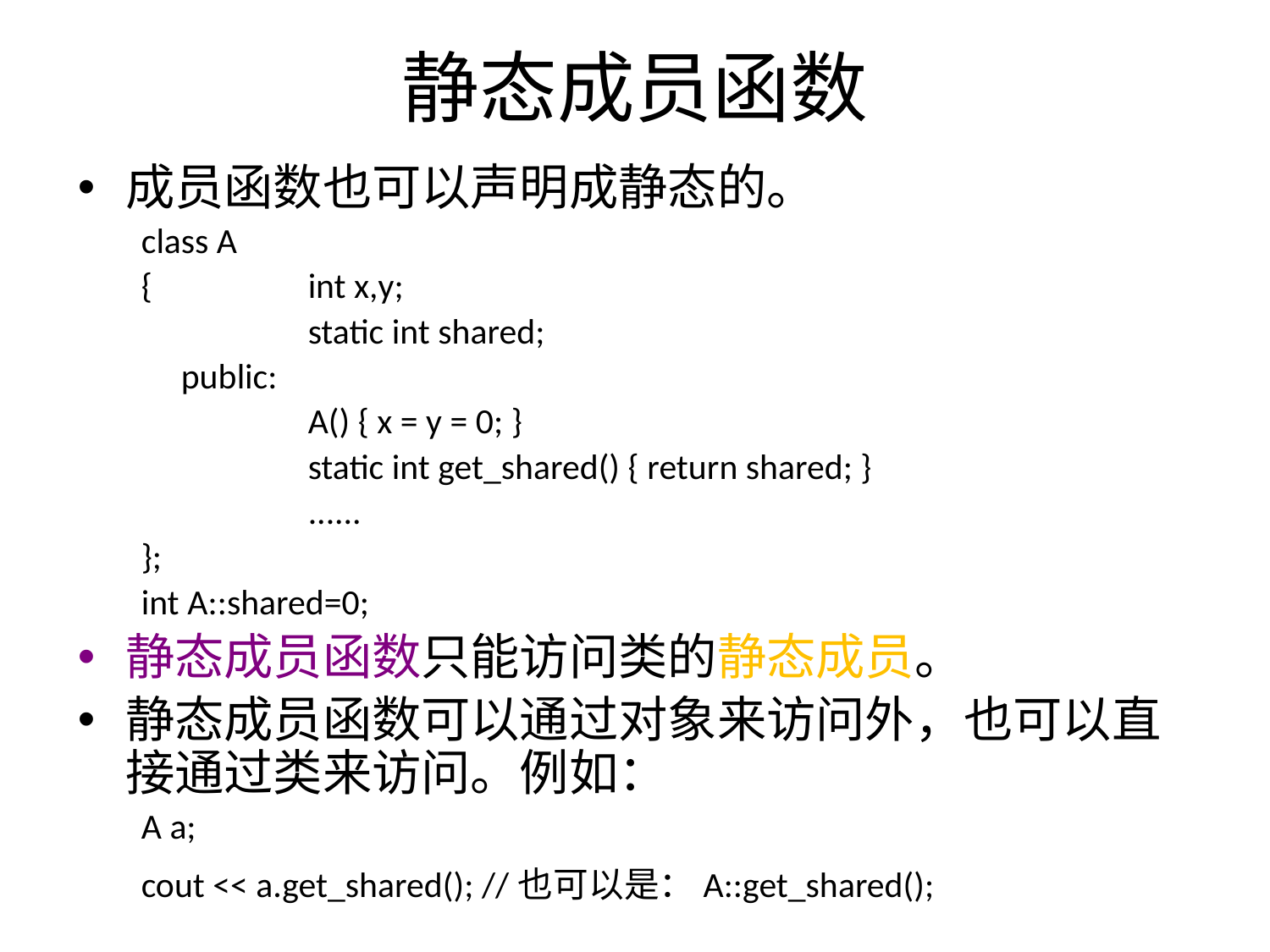

# 静态成员函数
成员函数也可以声明成静态的。
class A
{		int x,y;
		static int shared;
	public:
		A() { x = y = 0; }
		static int get_shared() { return shared; }
		......
};
int A::shared=0;
静态成员函数只能访问类的静态成员。
静态成员函数可以通过对象来访问外，也可以直接通过类来访问。例如：
A a;
cout << a.get_shared(); //也可以是：A::get_shared();